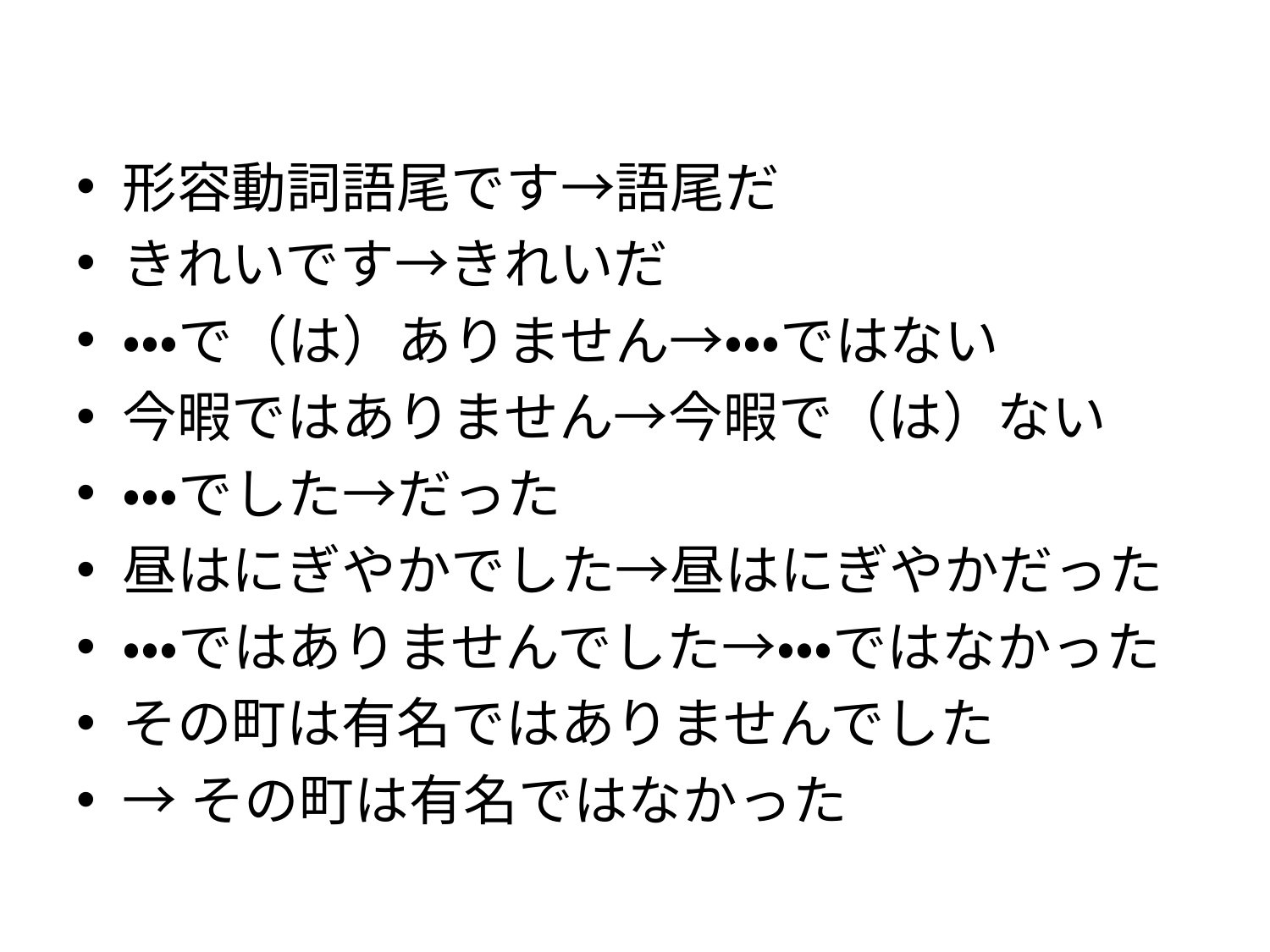

#
形容動詞語尾です→語尾だ
きれいです→きれいだ
・・・で（は）ありません→・・・ではない
今暇ではありません→今暇で（は）ない
・・・でした→だった
昼はにぎやかでした→昼はにぎやかだった
・・・ではありませんでした→・・・ではなかった
その町は有名ではありませんでした
→その町は有名ではなかった